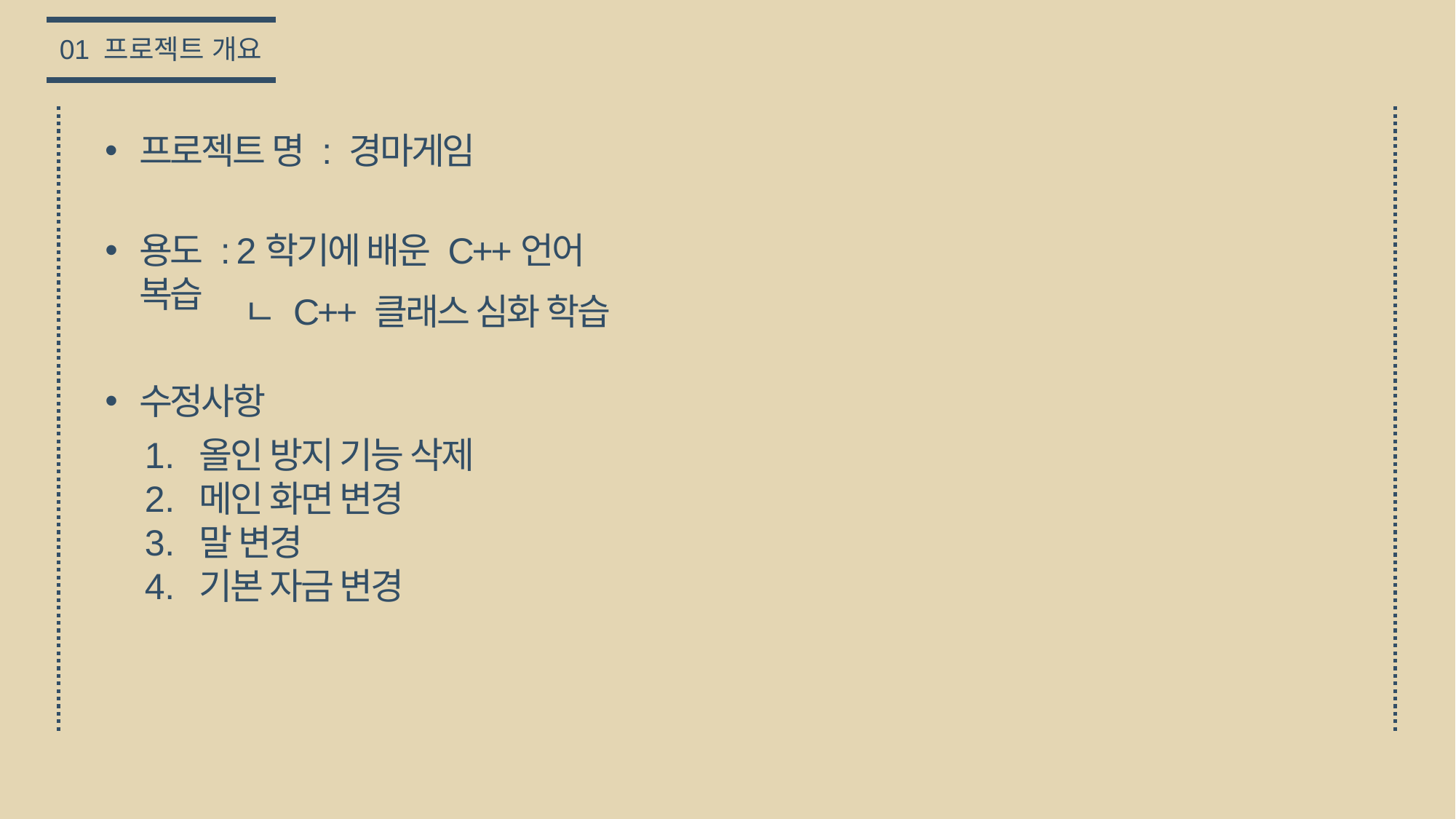

01 프로젝트 개요
프로젝트 명 : 경마게임
용도 : 2학기에 배운 C++언어 복습
 ㄴ C++ 클래스 심화 학습
수정사항
올인 방지 기능 삭제
메인 화면 변경
말 변경
기본 자금 변경